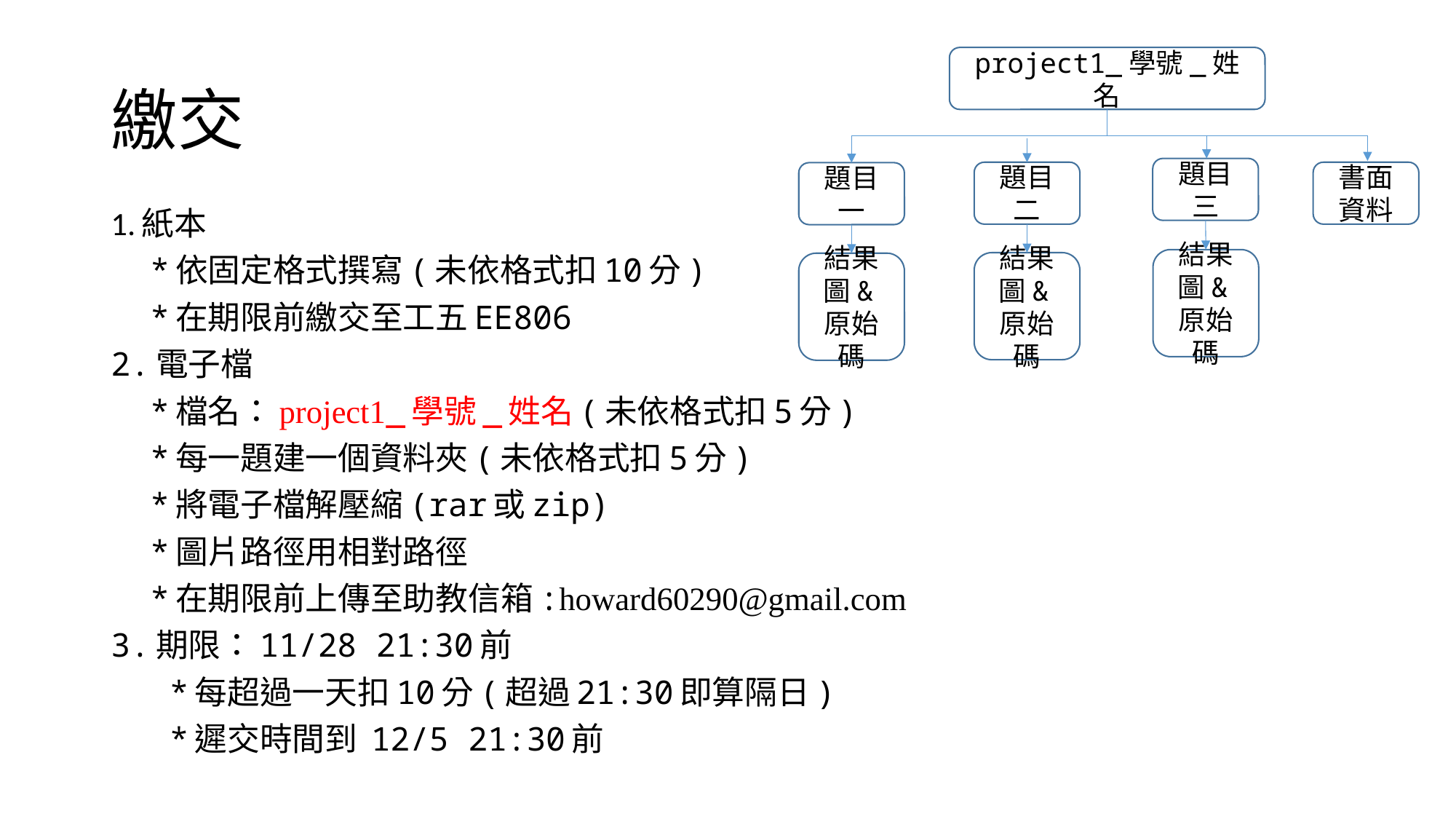

# 繳交
project1_學號_姓名
題目三
題目二
書面資料
題目一
1.紙本
  *依固定格式撰寫(未依格式扣10分)
  *在期限前繳交至工五EE806
2.電子檔
  *檔名：project1_學號_姓名(未依格式扣5分)
  *每一題建一個資料夾(未依格式扣5分)
  *將電子檔解壓縮(rar或zip)
  *圖片路徑用相對路徑
  *在期限前上傳至助教信箱:howard60290@gmail.com
3.期限：11/28 21:30前
   *每超過一天扣10分(超過21:30即算隔日)
   *遲交時間到 12/5 21:30前

結果圖&原始碼
結果圖&原始碼
結果圖&原始碼